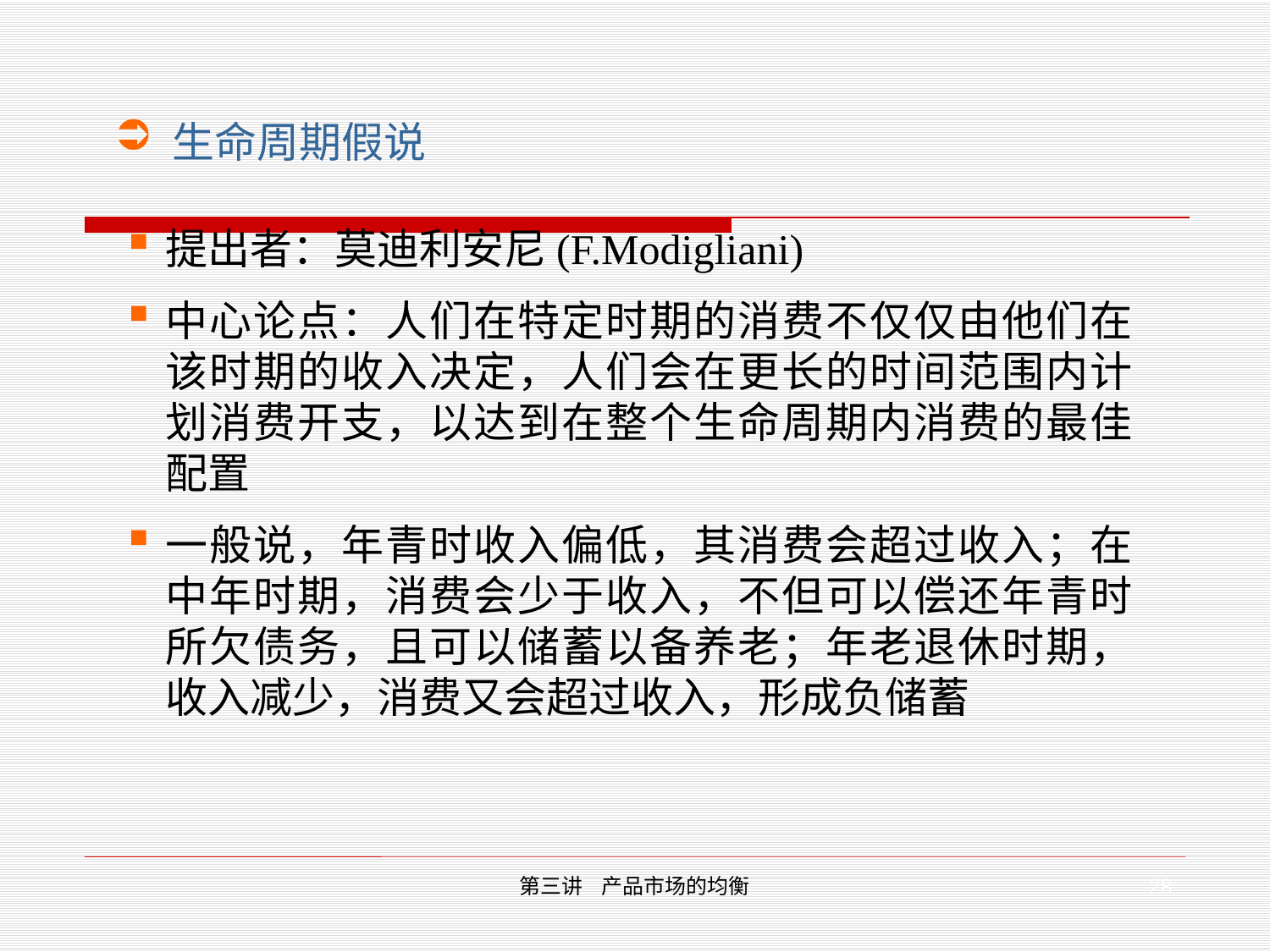

生命周期假说
提出者：莫迪利安尼(F.Modigliani)
中心论点：人们在特定时期的消费不仅仅由他们在该时期的收入决定，人们会在更长的时间范围内计划消费开支，以达到在整个生命周期内消费的最佳配置
一般说，年青时收入偏低，其消费会超过收入；在中年时期，消费会少于收入，不但可以偿还年青时所欠债务，且可以储蓄以备养老；年老退休时期，收入减少，消费又会超过收入，形成负储蓄

28
第三讲    产品市场的均衡